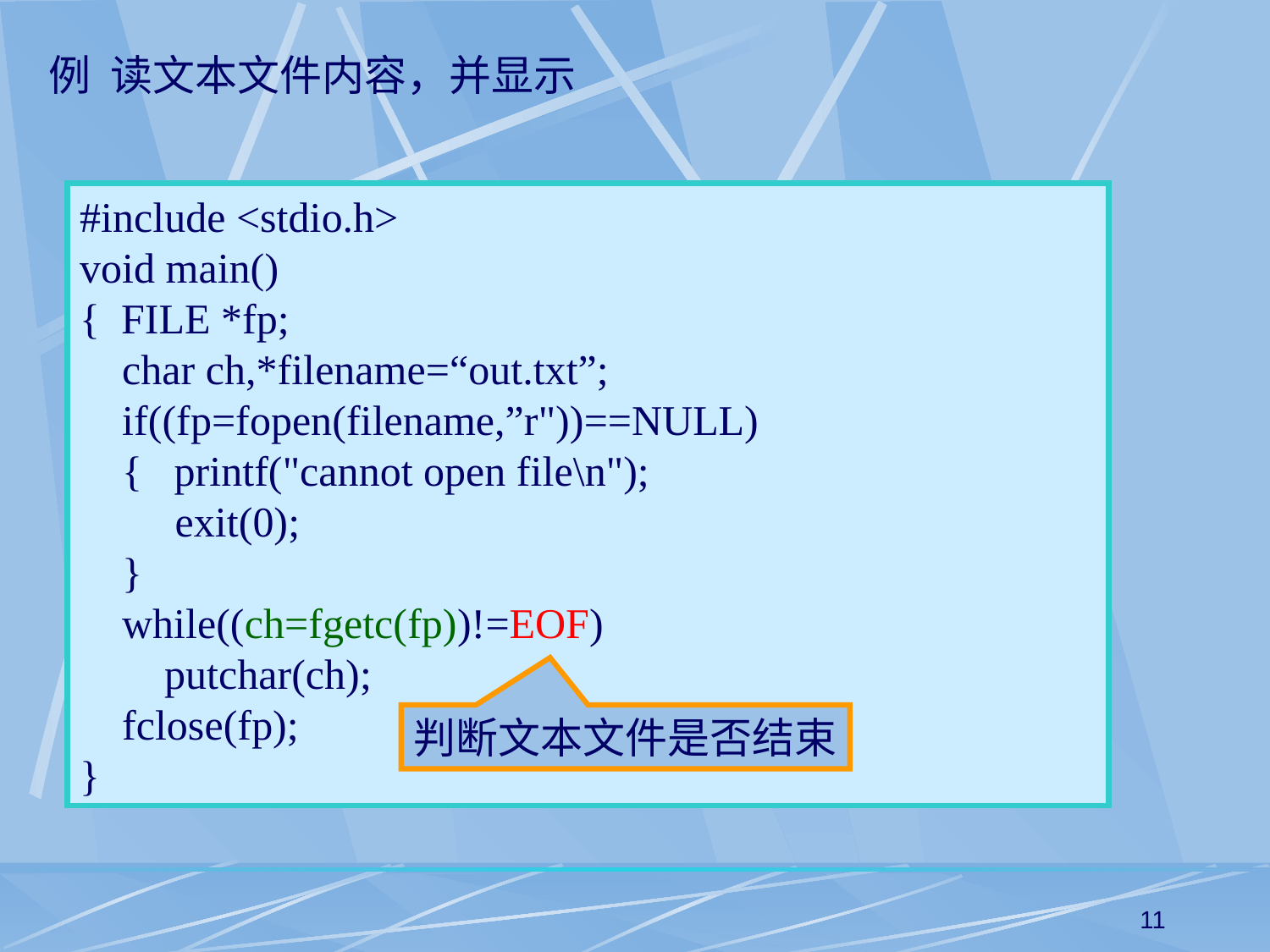

例  读文本文件内容，并显示
#include <stdio.h>
void main()
{  FILE *fp;
    char ch,*filename=“out.txt”;
    if((fp=fopen(filename,”r"))==NULL)
    {   printf("cannot open file\n");
         exit(0);
    }
    while((ch=fgetc(fp))!=EOF)
        putchar(ch);
    fclose(fp);
}
判断文本文件是否结束
11